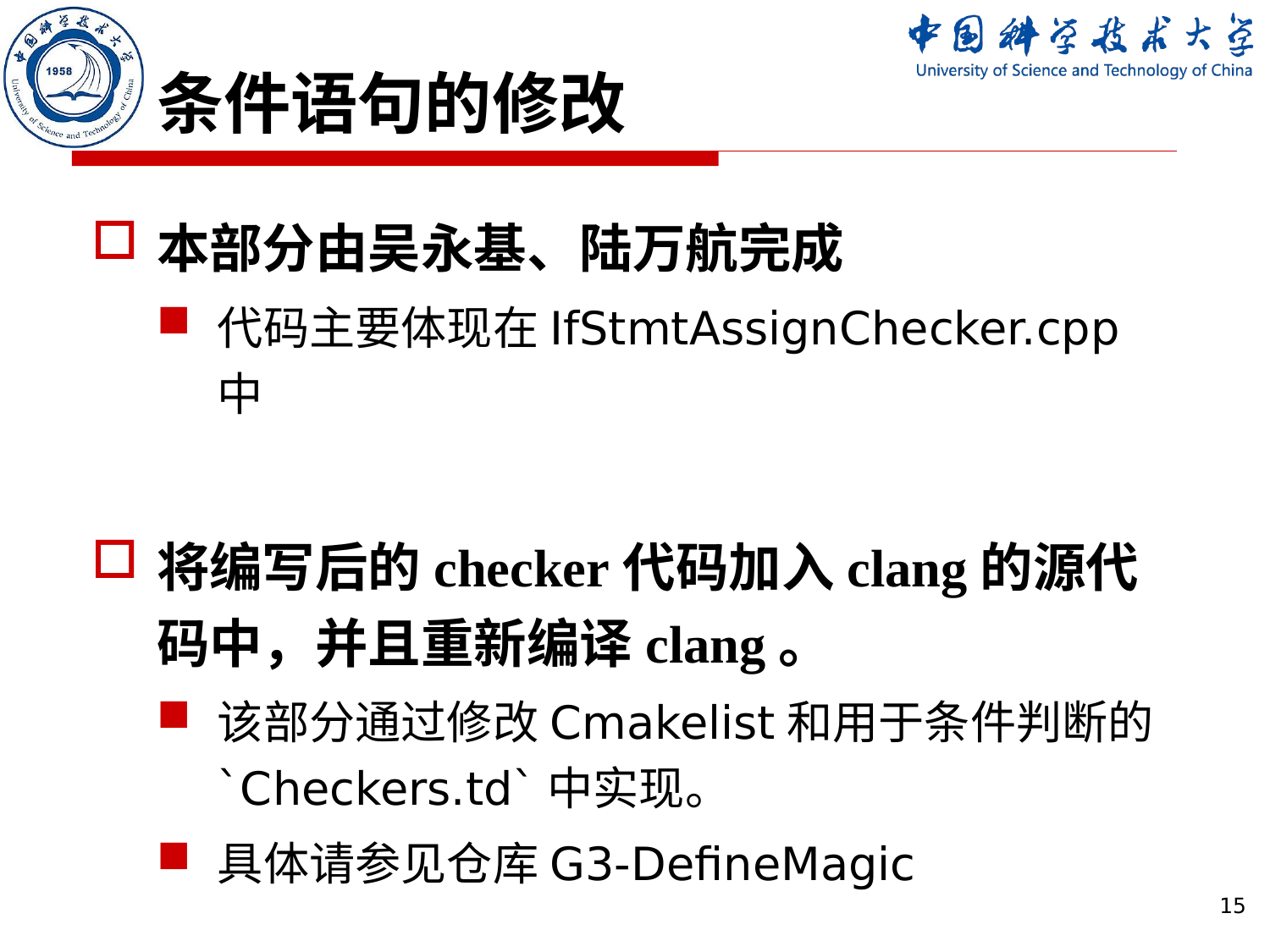

# 条件语句的修改
本部分由吴永基、陆万航完成
代码主要体现在IfStmtAssignChecker.cpp中

将编写后的checker代码加入clang的源代码中，并且重新编译clang。
该部分通过修改Cmakelist和用于条件判断的`Checkers.td`中实现。
具体请参见仓库G3-DefineMagic

15